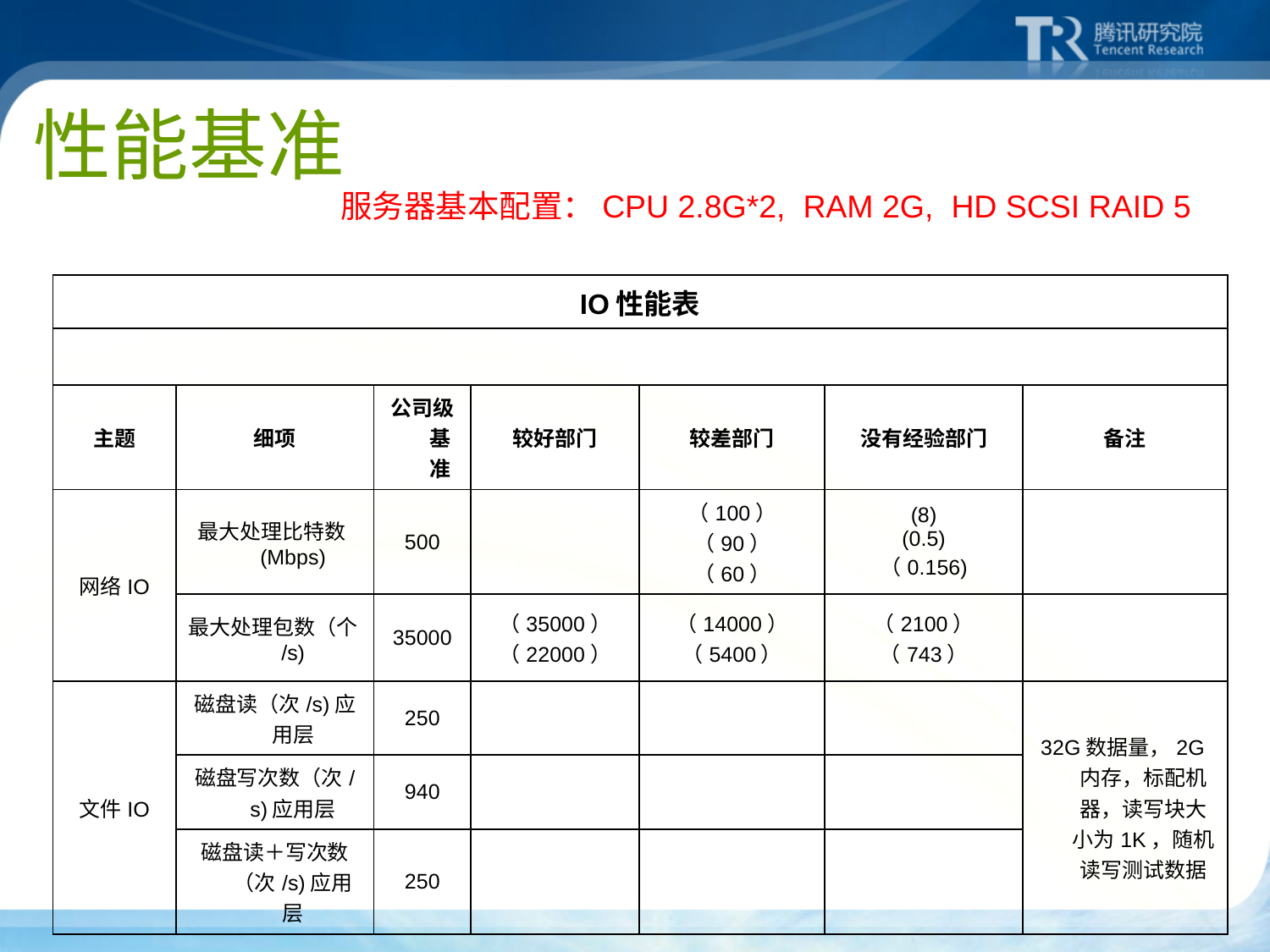

# 性能基准
服务器基本配置：CPU 2.8G*2,  RAM 2G,  HD SCSI RAID 5
| IO性能表 |  |  |  |  |  |  |
| --- | --- | --- | --- | --- | --- | --- |
|  |  |  |  |  |  |  |
| 主题 | 细项 | 公司级基准 | 较好部门 | 较差部门 | 没有经验部门 | 备注 |
| 网络IO | 最大处理比特数(Mbps) | 500 |  | （100） （90） （60） | (8) (0.5) （0.156) |  |
|  | 最大处理包数（个/s) | 35000 | （35000） （22000） | （14000） （5400） | （2100） （743） |  |
| 文件IO | 磁盘读（次/s)应用层 | 250 |  |  |  | 32G数据量，2G内存，标配机器，读写块大小为1K，随机读写测试数据 |
|  | 磁盘写次数（次/s)应用层 | 940 |  |  |  |  |
|  | 磁盘读＋写次数（次/s)应用层 | 250 |  |  |  |  |